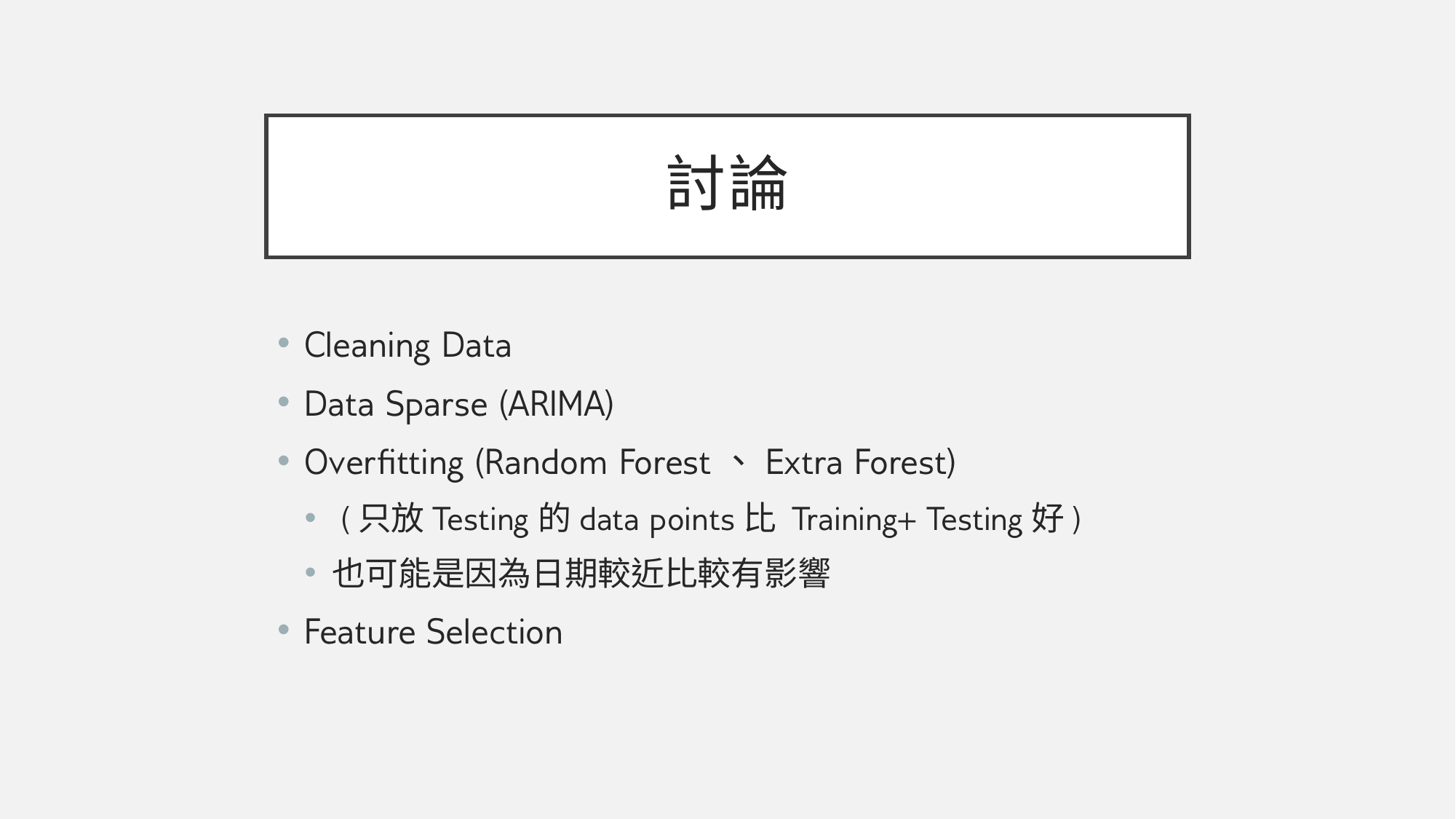

# 討論
Cleaning Data
Data Sparse (ARIMA)
Overfitting (Random Forest、Extra Forest)
 (只放Testing的data points比 Training+ Testing好)
也可能是因為日期較近比較有影響
Feature Selection